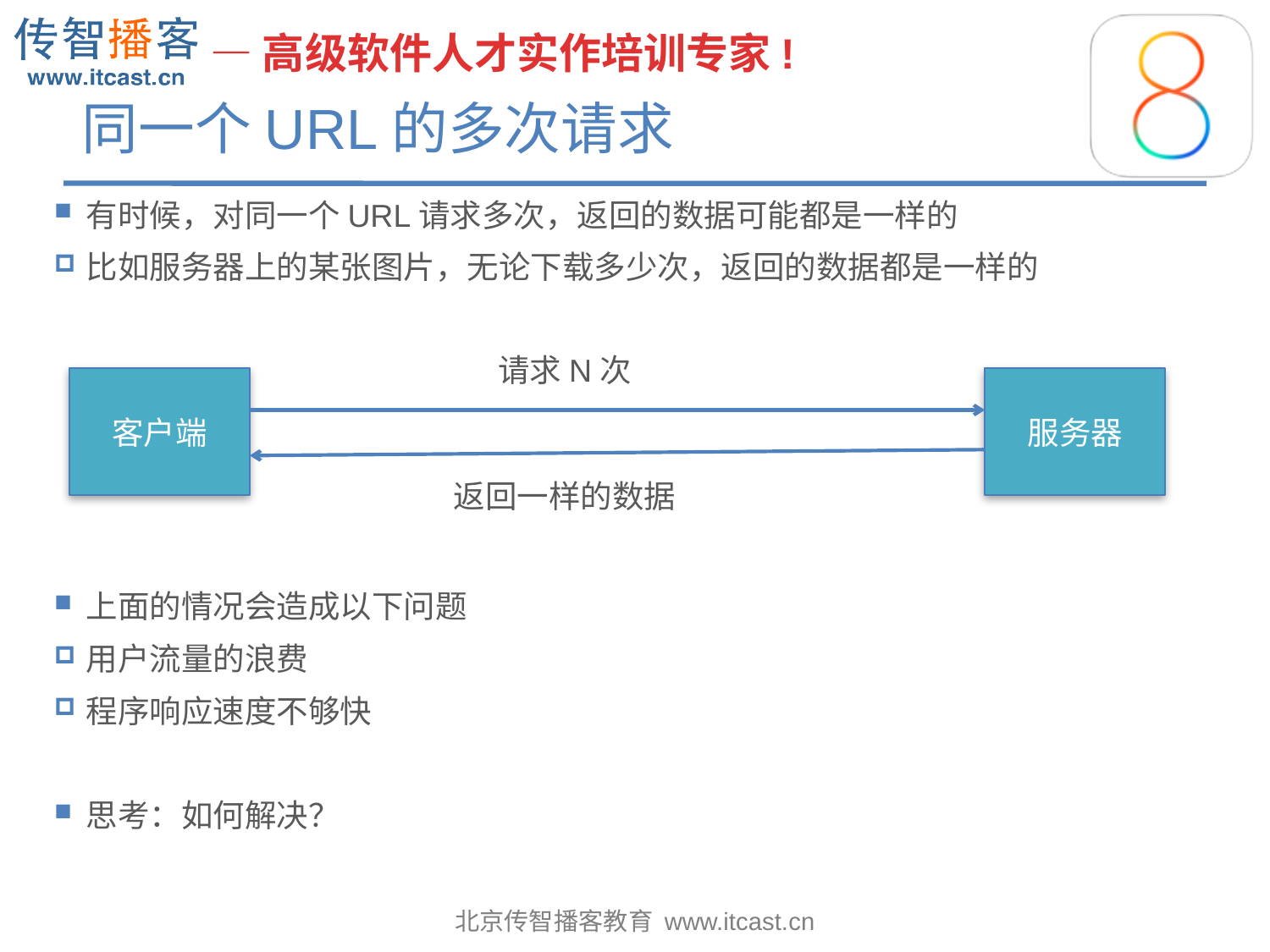

# 同一个URL的多次请求
有时候，对同一个URL请求多次，返回的数据可能都是一样的
比如服务器上的某张图片，无论下载多少次，返回的数据都是一样的
请求N次
客户端
服务器
返回一样的数据
上面的情况会造成以下问题
用户流量的浪费
程序响应速度不够快

思考：如何解决？